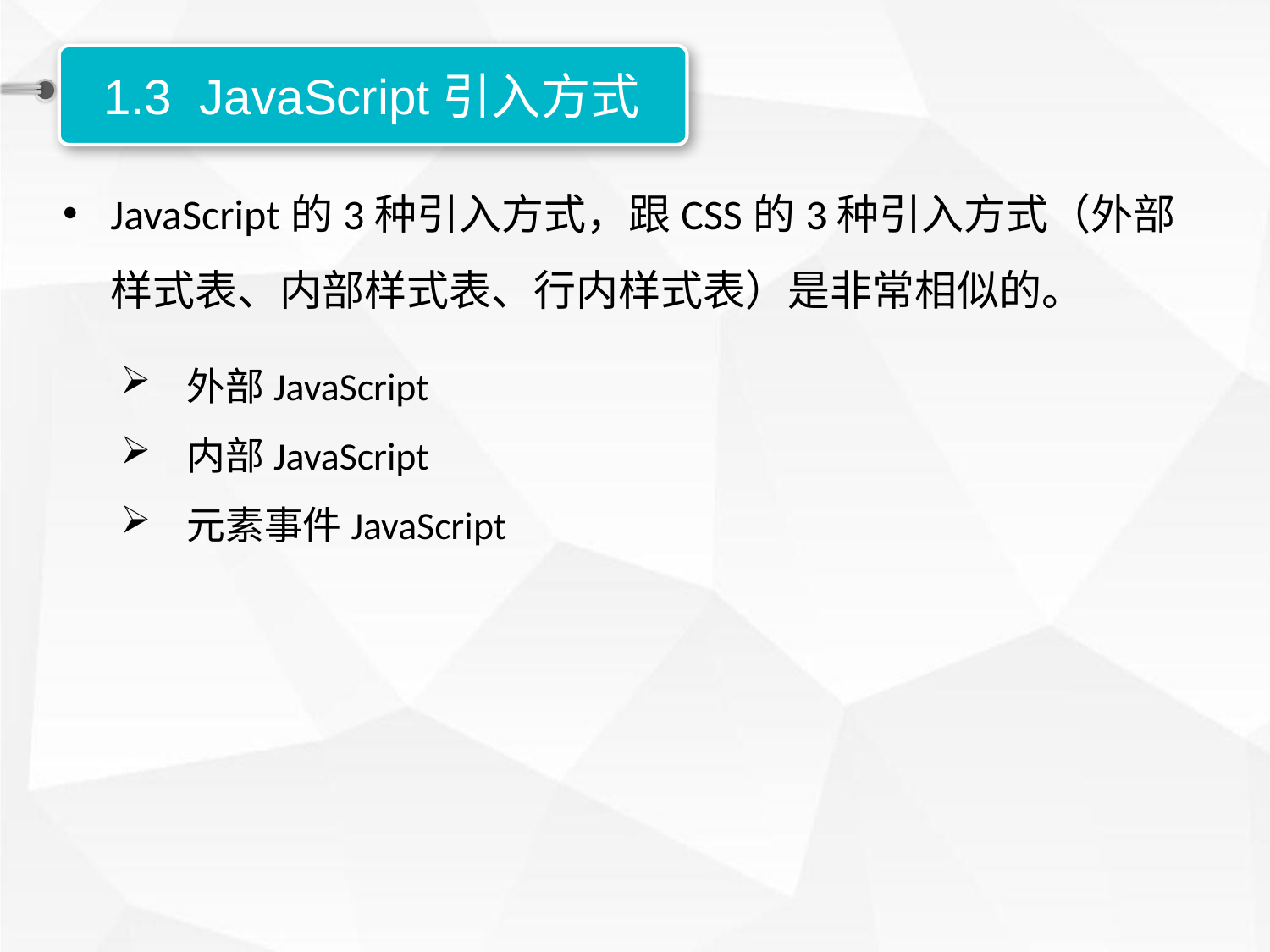

1.3  JavaScript引入方式

JavaScript的3种引入方式，跟CSS的3种引入方式（外部样式表、内部样式表、行内样式表）是非常相似的。
  外部JavaScript
  内部JavaScript
  元素事件JavaScript